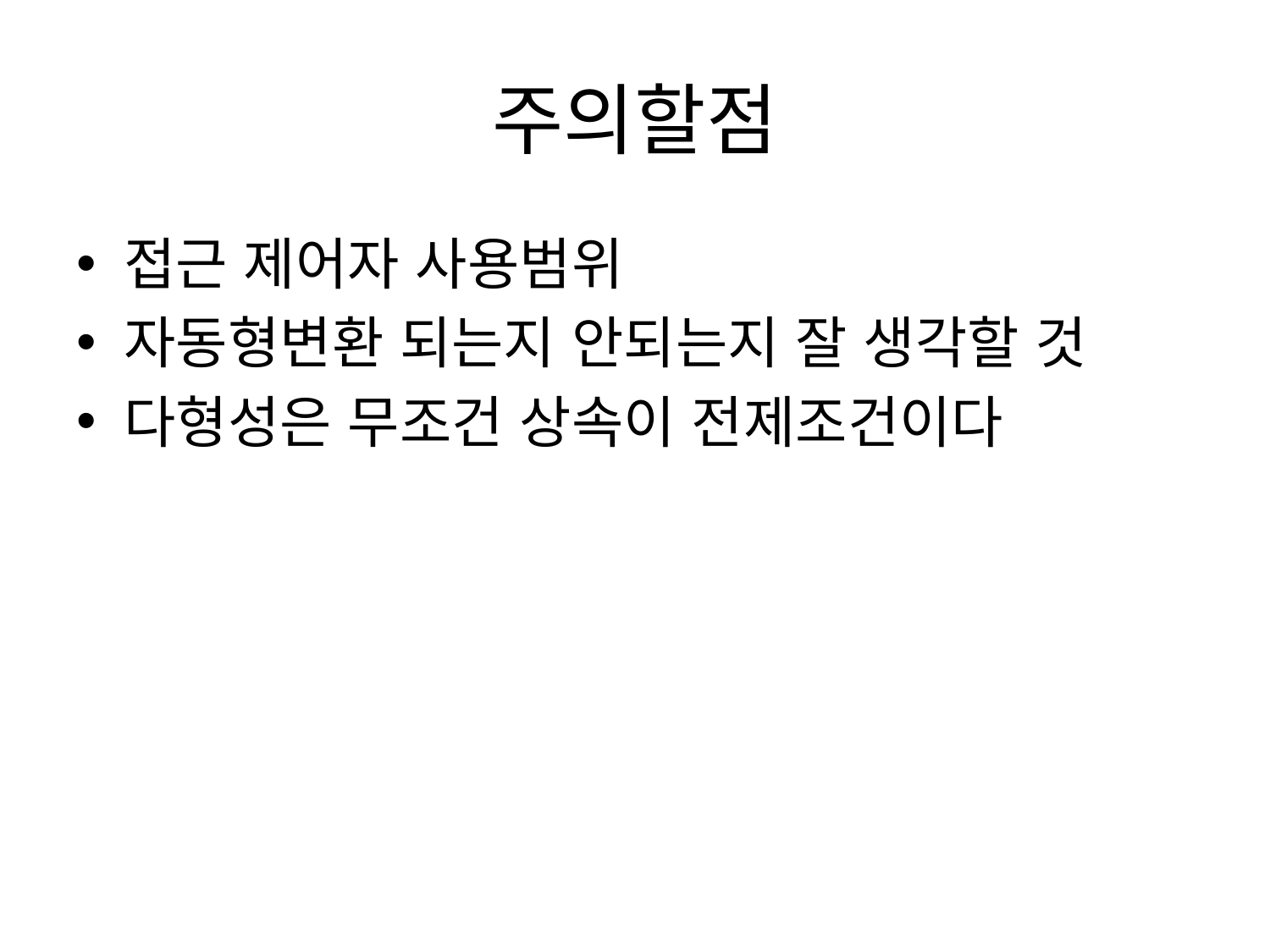

# 주의할점
접근 제어자 사용범위
자동형변환 되는지 안되는지 잘 생각할 것
다형성은 무조건 상속이 전제조건이다